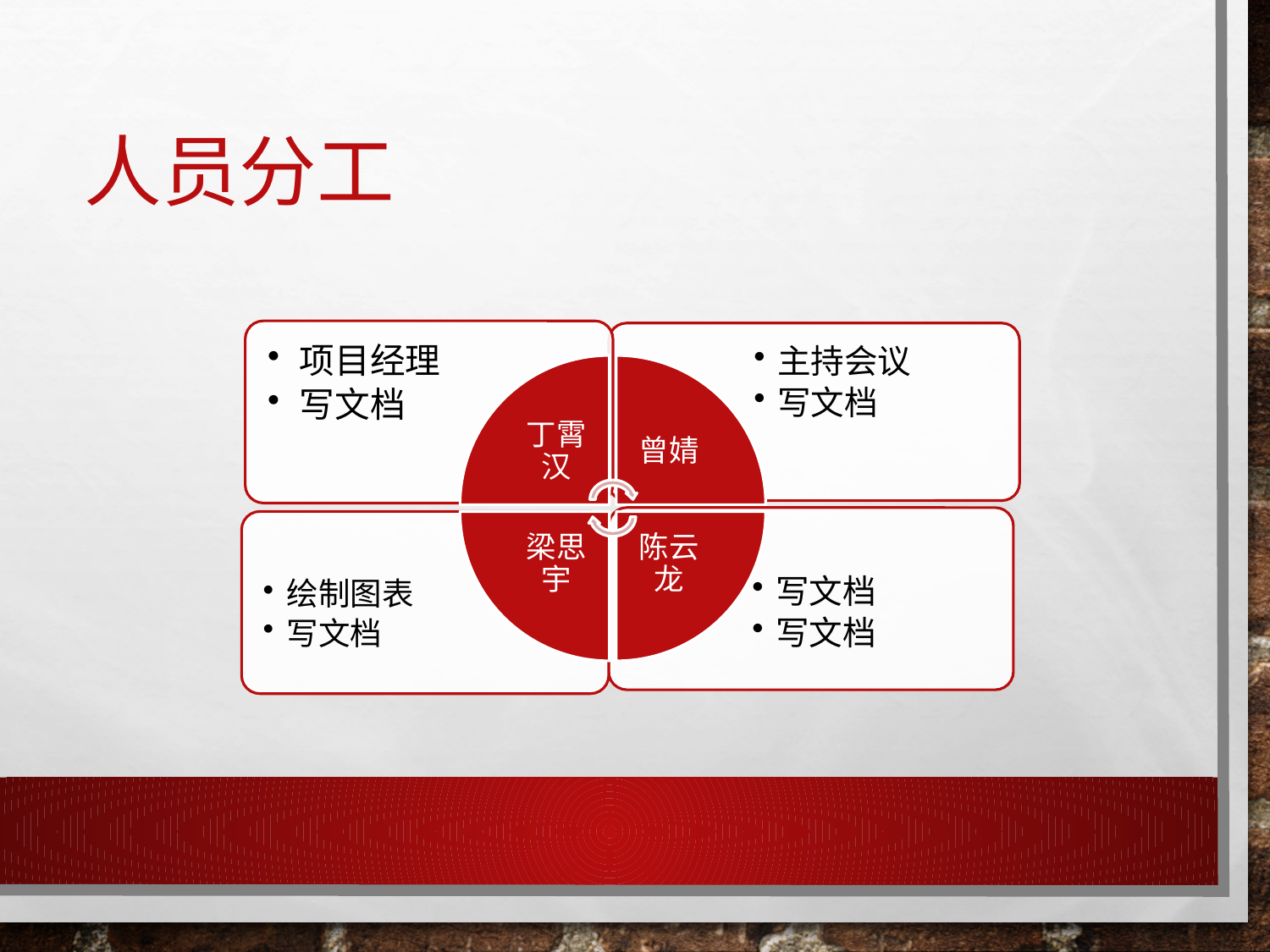

# 人员分工
写文档
写文档
绘制图表
写文档
主持会议
写文档
项目经理
写文档
丁霄汉
曾婧
陈云龙
梁思宇